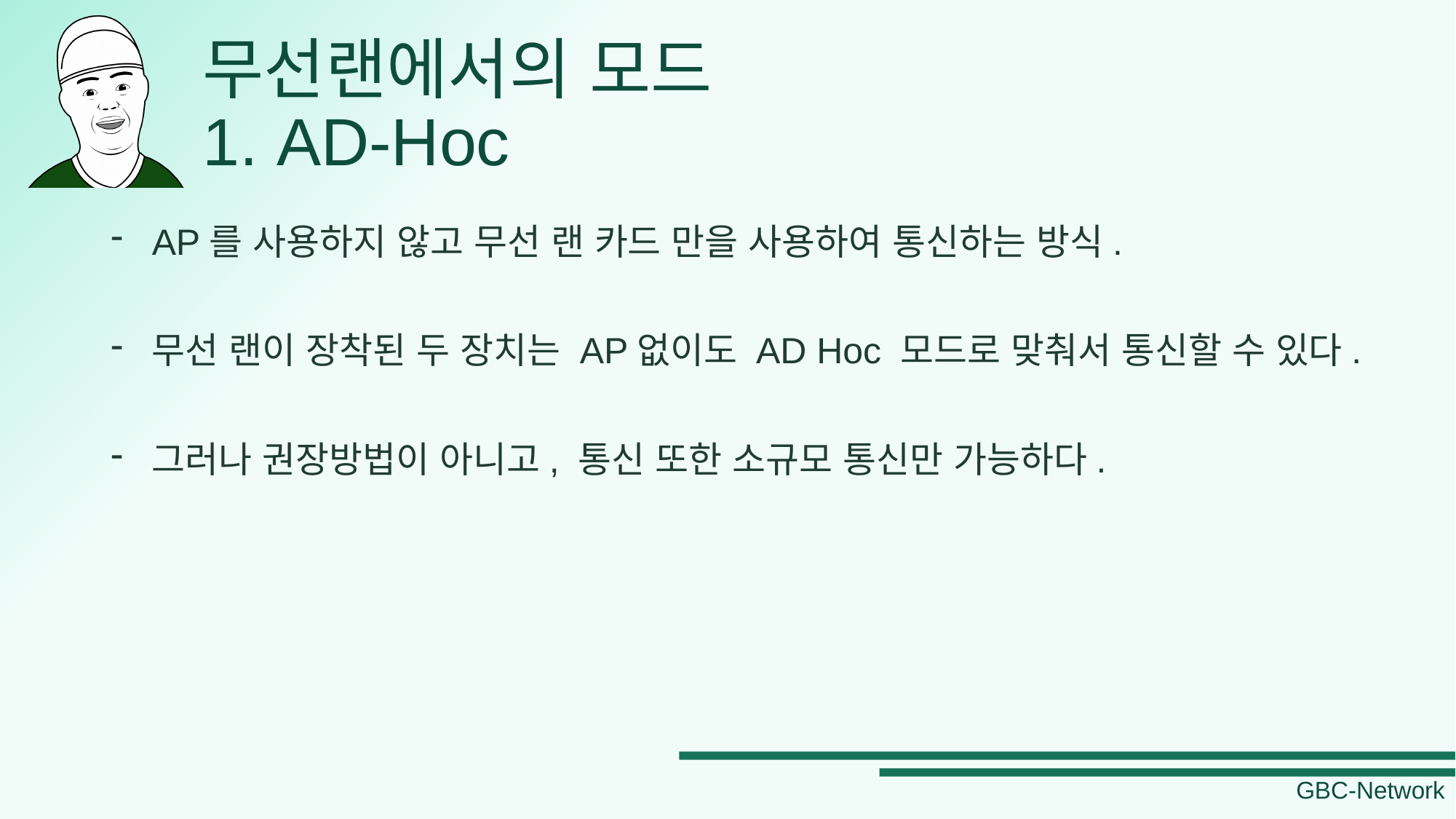

# 무선랜에서의 모드 1. AD-Hoc
AP를 사용하지 않고 무선 랜 카드 만을 사용하여 통신하는 방식.

무선 랜이 장착된 두 장치는 AP없이도 AD Hoc 모드로 맞춰서 통신할 수 있다.

그러나 권장방법이 아니고, 통신 또한 소규모 통신만 가능하다.